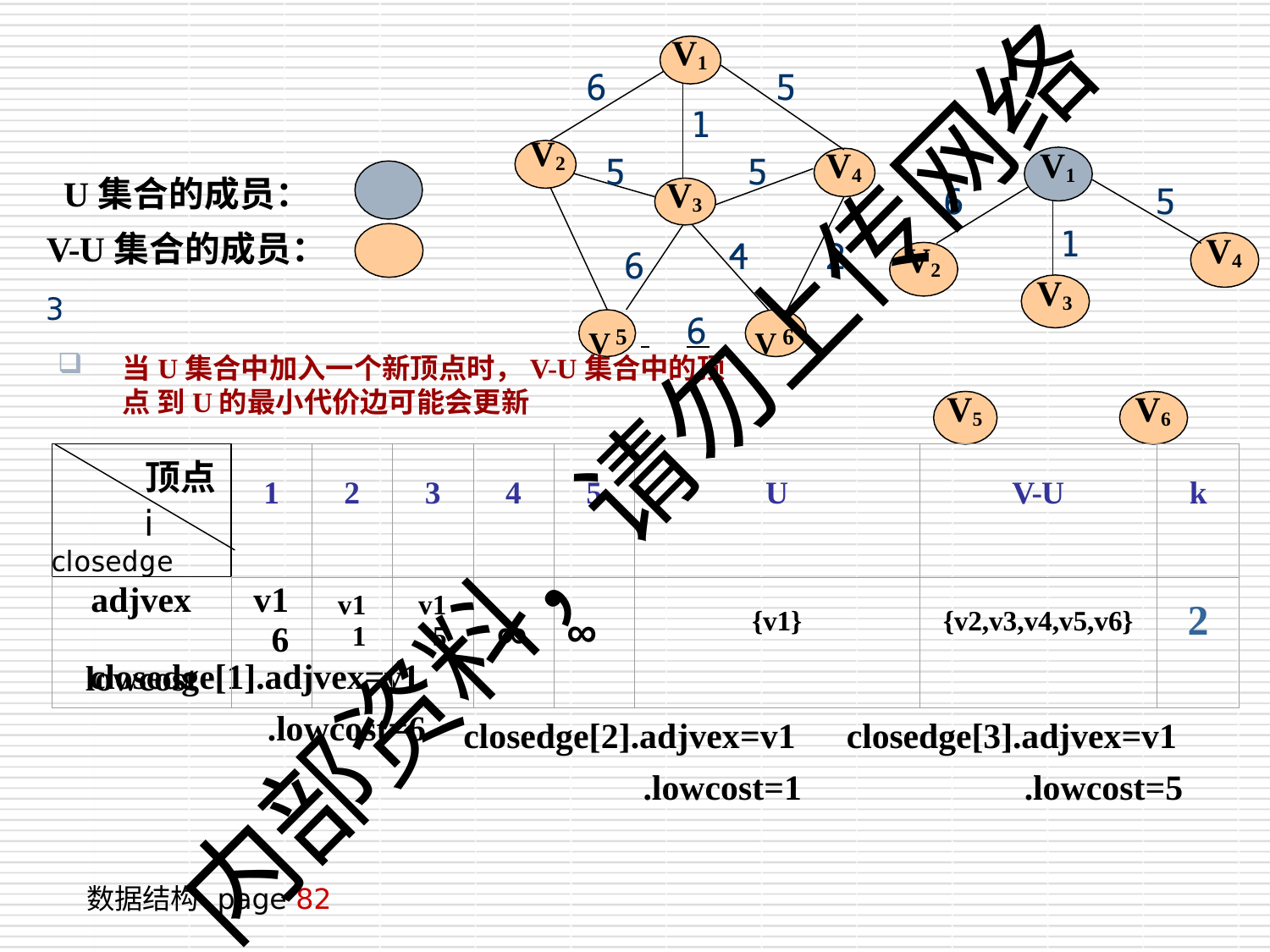

V1

6
5

1
V2
U集合的成员：
V-U集合的成员：	3

V1
V4

5
5

V3
6
5

1

V4
4	2

V2
6

V3

V	 	6	V

5
当U集合中加入一个新顶点时，V-U集合中的顶点 到U的最小代价边可能会更新
6
V5
V6

内部资料，请勿上传网络
| 顶点i closedge | 1 | 2 | 3 | 4 | 5 | U | V-U | k |
| --- | --- | --- | --- | --- | --- | --- | --- | --- |
| adjvex lowcost | v1 6 | v1 1 | v1 5 | ∞ | ∞ | {v1} | {v2,v3,v4,v5,v6} | 2 |

closedge[1].adjvex=v1
.lowcost=6
closedge[2].adjvex=v1
.lowcost=1
closedge[3].adjvex=v1
.lowcost=5
数据结构 page 82